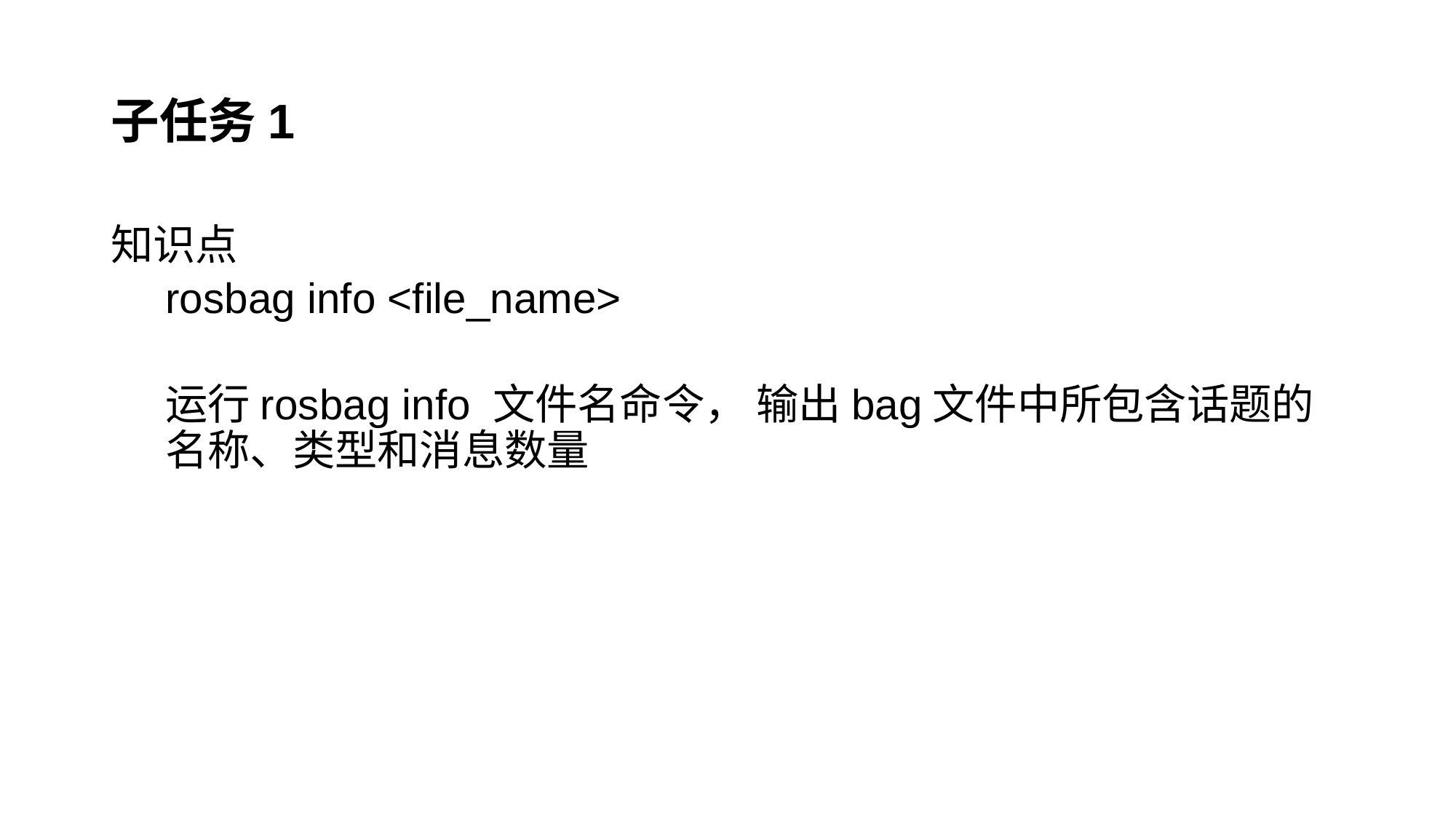

# 子任务1
知识点
rosbag info <file_name>

运行rosbag info 文件名命令， 输出bag文件中所包含话题的名称、类型和消息数量